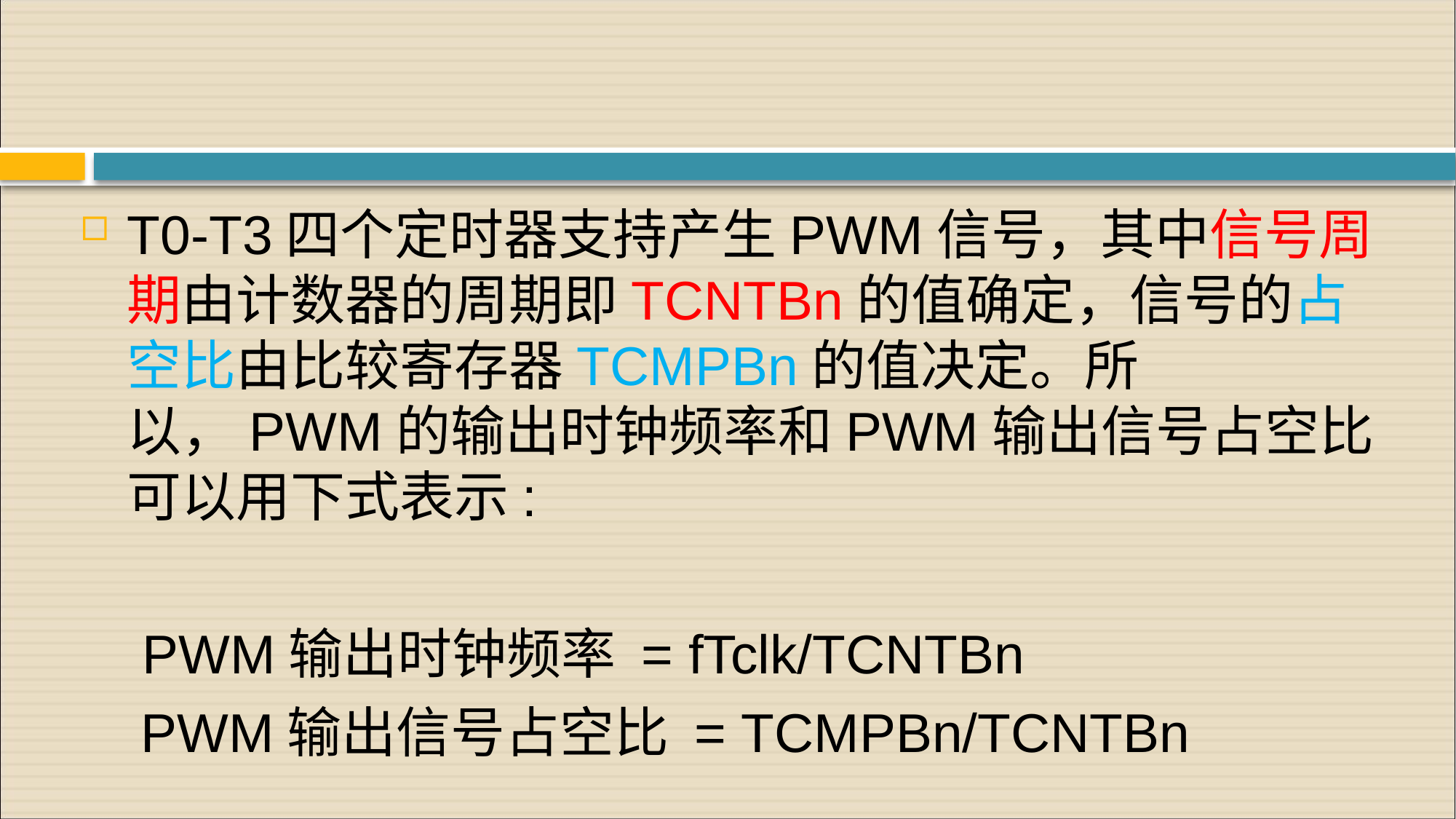

T0-T3四个定时器支持产生PWM信号，其中信号周期由计数器的周期即TCNTBn的值确定，信号的占空比由比较寄存器TCMPBn的值决定。所以，PWM的输出时钟频率和PWM输出信号占空比可以用下式表示:

	 PWM输出时钟频率 = fTclk/TCNTBn
    PWM输出信号占空比 = TCMPBn/TCNTBn